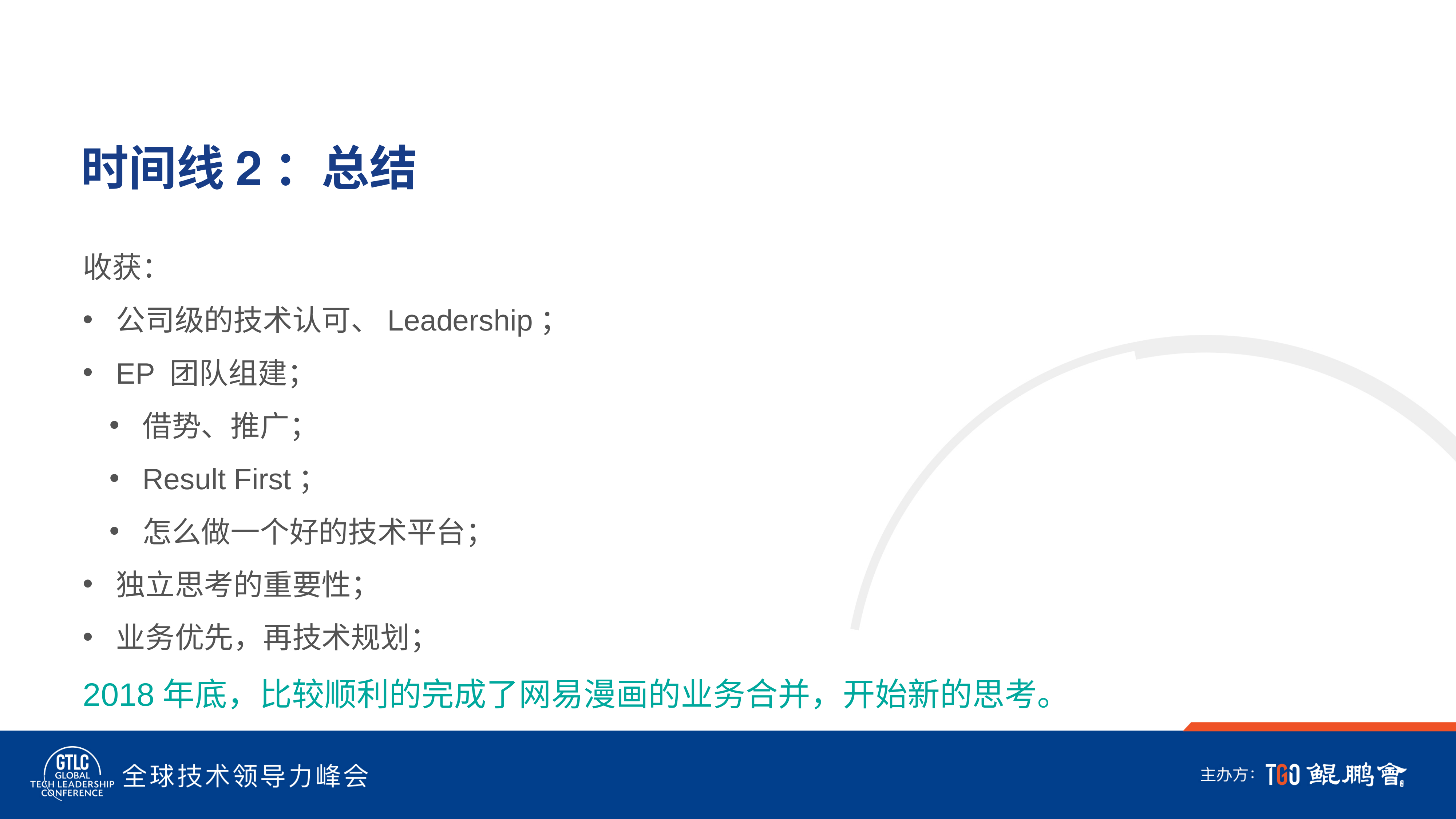

# 时间线2：总结
收获：
公司级的技术认可、Leadership；
EP 团队组建；
借势、推广；
Result First；
怎么做一个好的技术平台；
独立思考的重要性；
业务优先，再技术规划；
2018年底，比较顺利的完成了网易漫画的业务合并，开始新的思考。